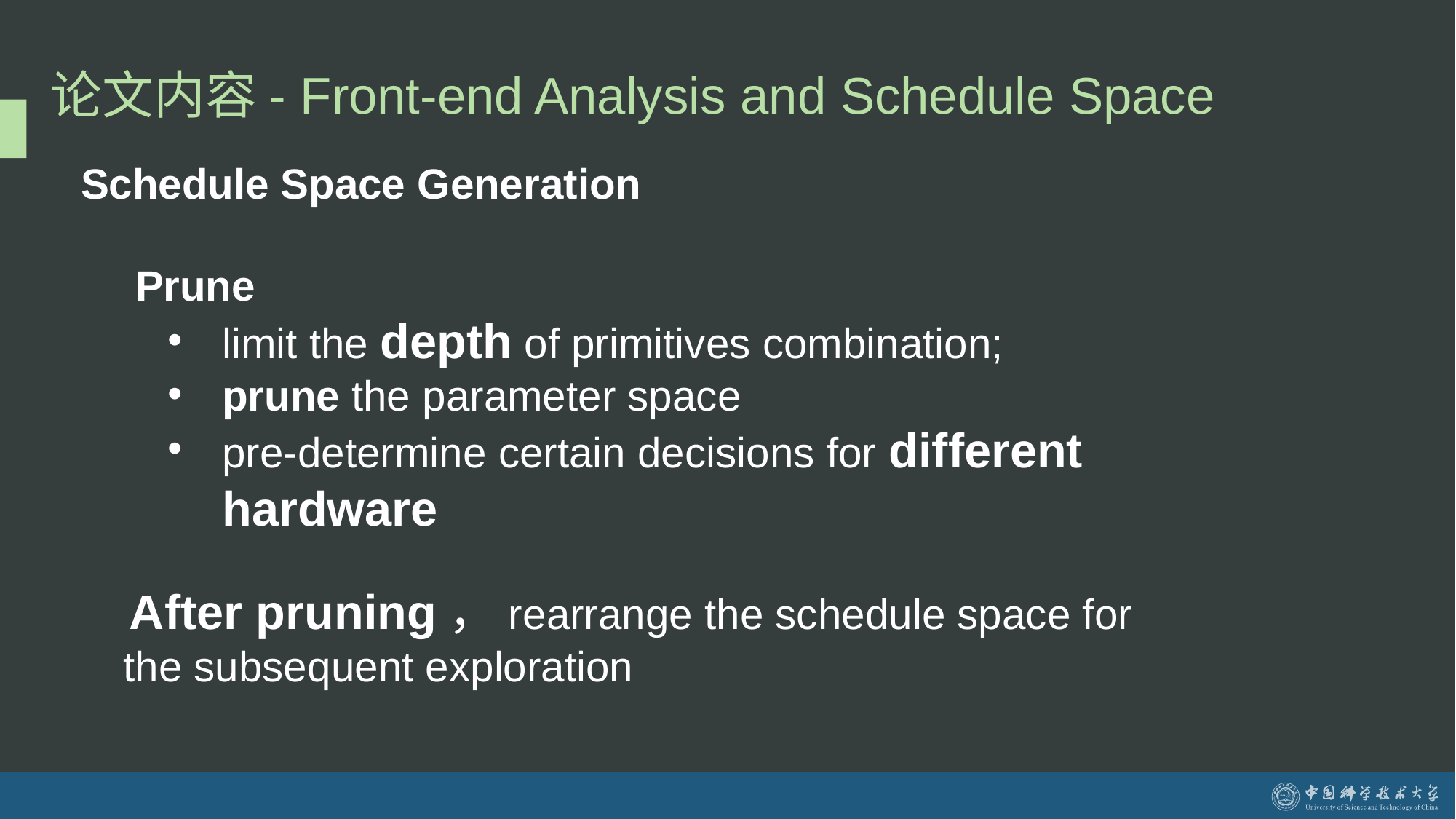

# 论文内容- Front-end Analysis and Schedule Space
Schedule Space Generation

Prune
limit the depth of primitives combination;
prune the parameter space
pre-determine certain decisions for different hardware
 After pruning，rearrange the schedule space for the subsequent exploration